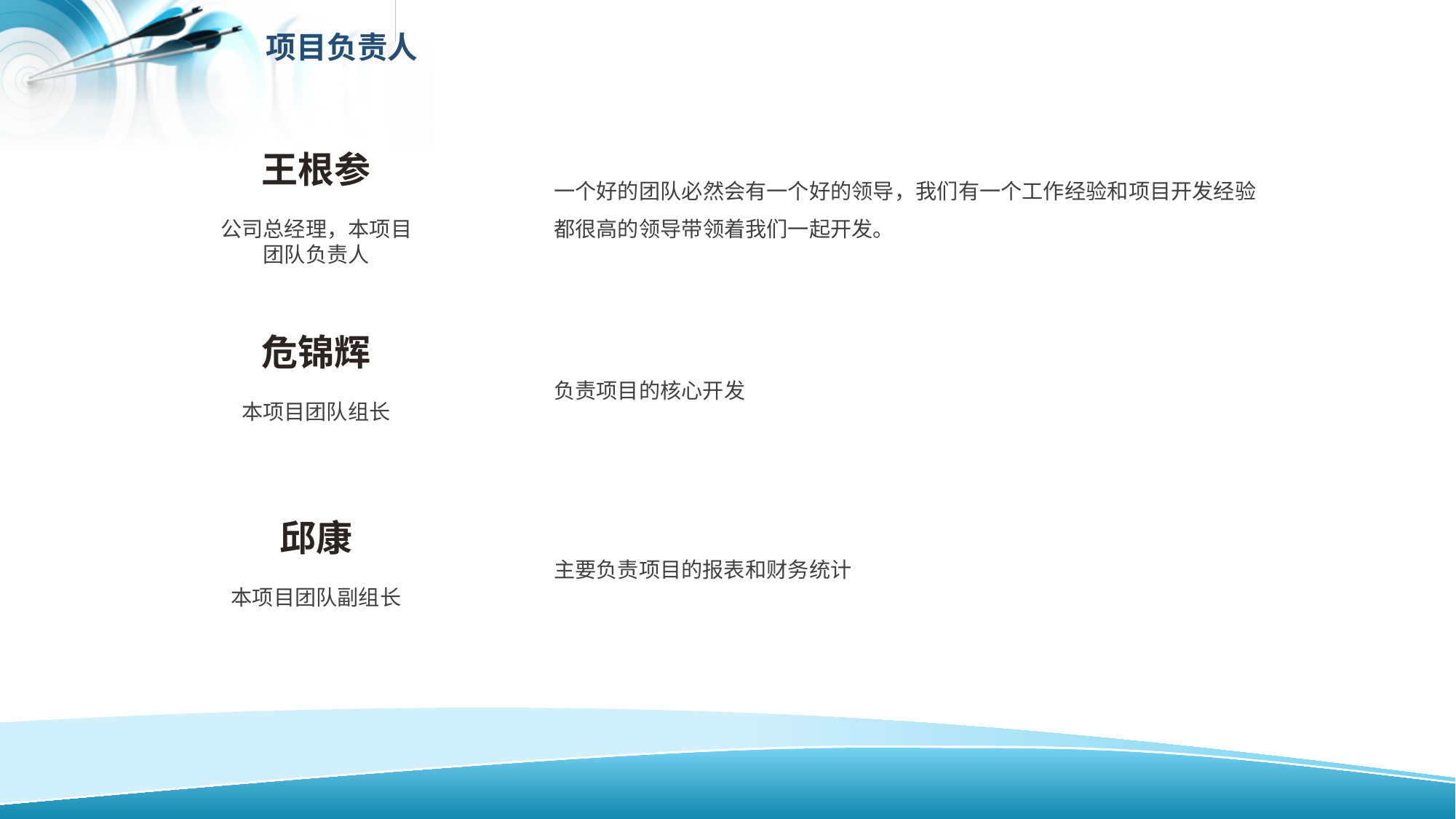

延迟符
项目负责人
王根参

公司总经理，本项目团队负责人
一个好的团队必然会有一个好的领导，我们有一个工作经验和项目开发经验都很高的领导带领着我们一起开发。
危锦辉

本项目团队组长
负责项目的核心开发
邱康

本项目团队副组长
主要负责项目的报表和财务统计